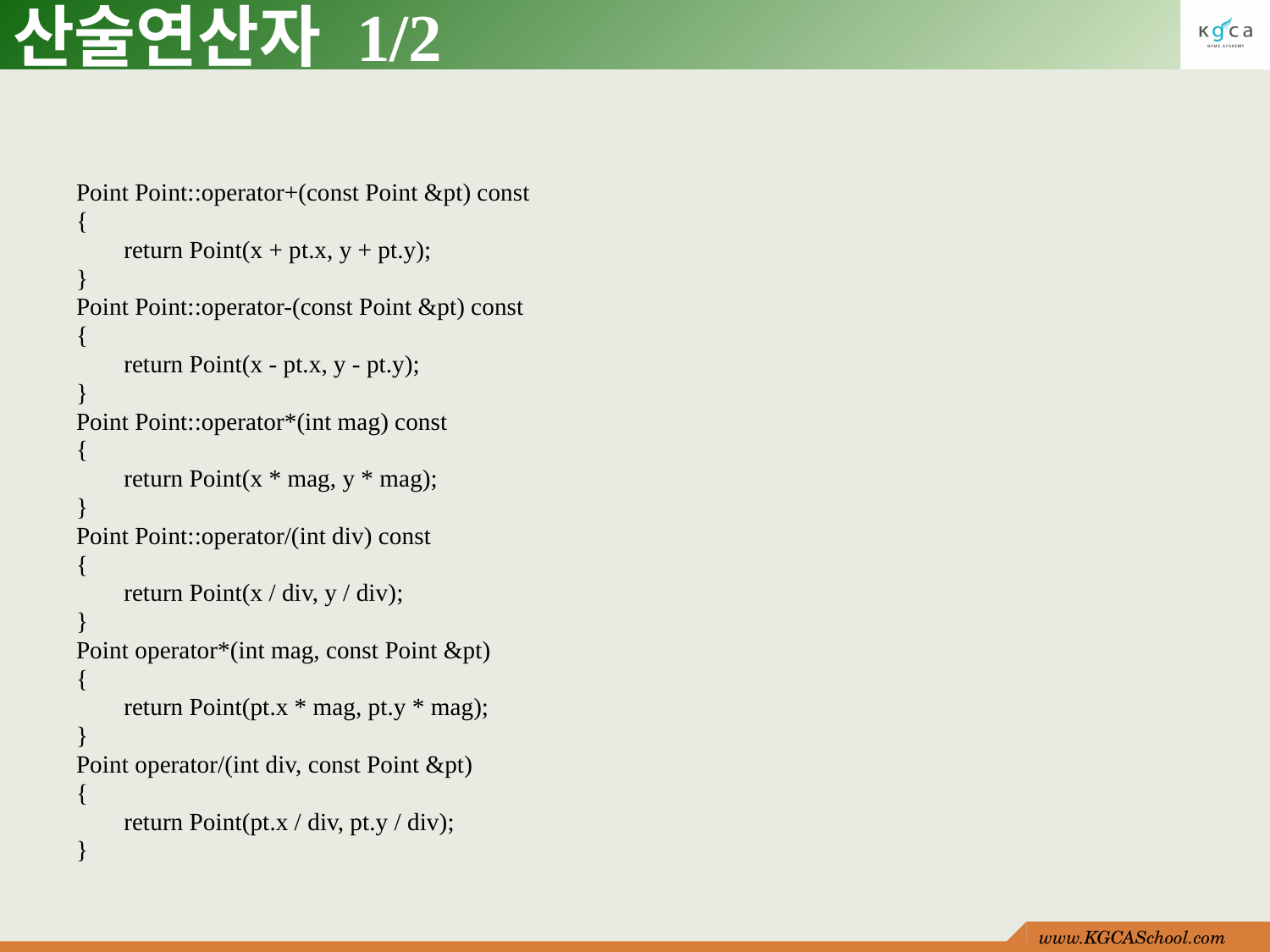

# 산술연산자 1/2
Point Point::operator+(const Point &pt) const
{
	return Point(x + pt.x, y + pt.y);
}
Point Point::operator-(const Point &pt) const
{
	return Point(x - pt.x, y - pt.y);
}
Point Point::operator*(int mag) const
{
	return Point(x * mag, y * mag);
}
Point Point::operator/(int div) const
{
	return Point(x / div, y / div);
}
Point operator*(int mag, const Point &pt)
{
	return Point(pt.x * mag, pt.y * mag);
}
Point operator/(int div, const Point &pt)
{
	return Point(pt.x / div, pt.y / div);
}